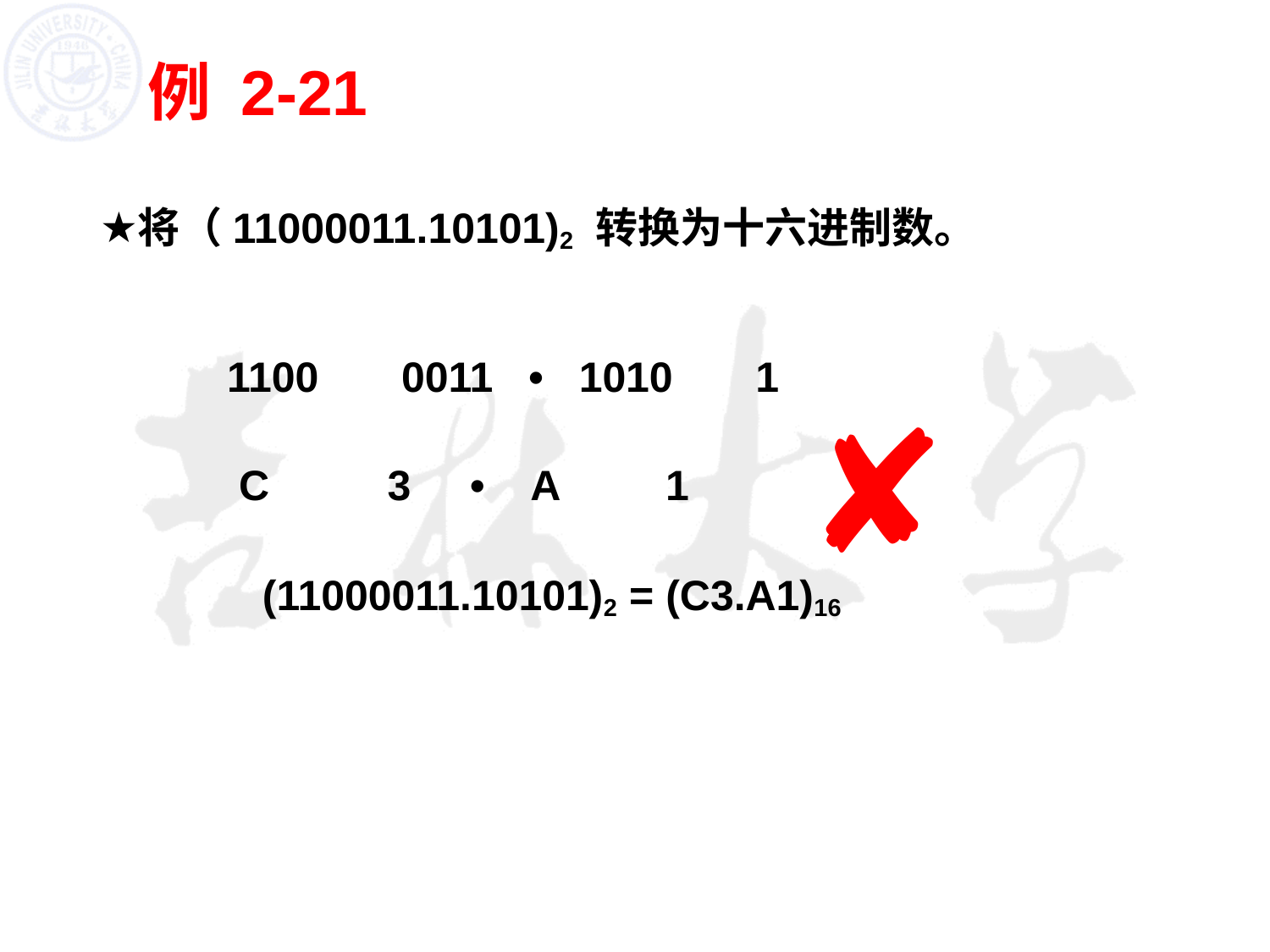

# 例 2-21
将（11000011.10101)2 转换为十六进制数。

1100       0011   •   1010       1

 C          3     •    A         1

   (11000011.10101)2 = (C3.A1)16
✘